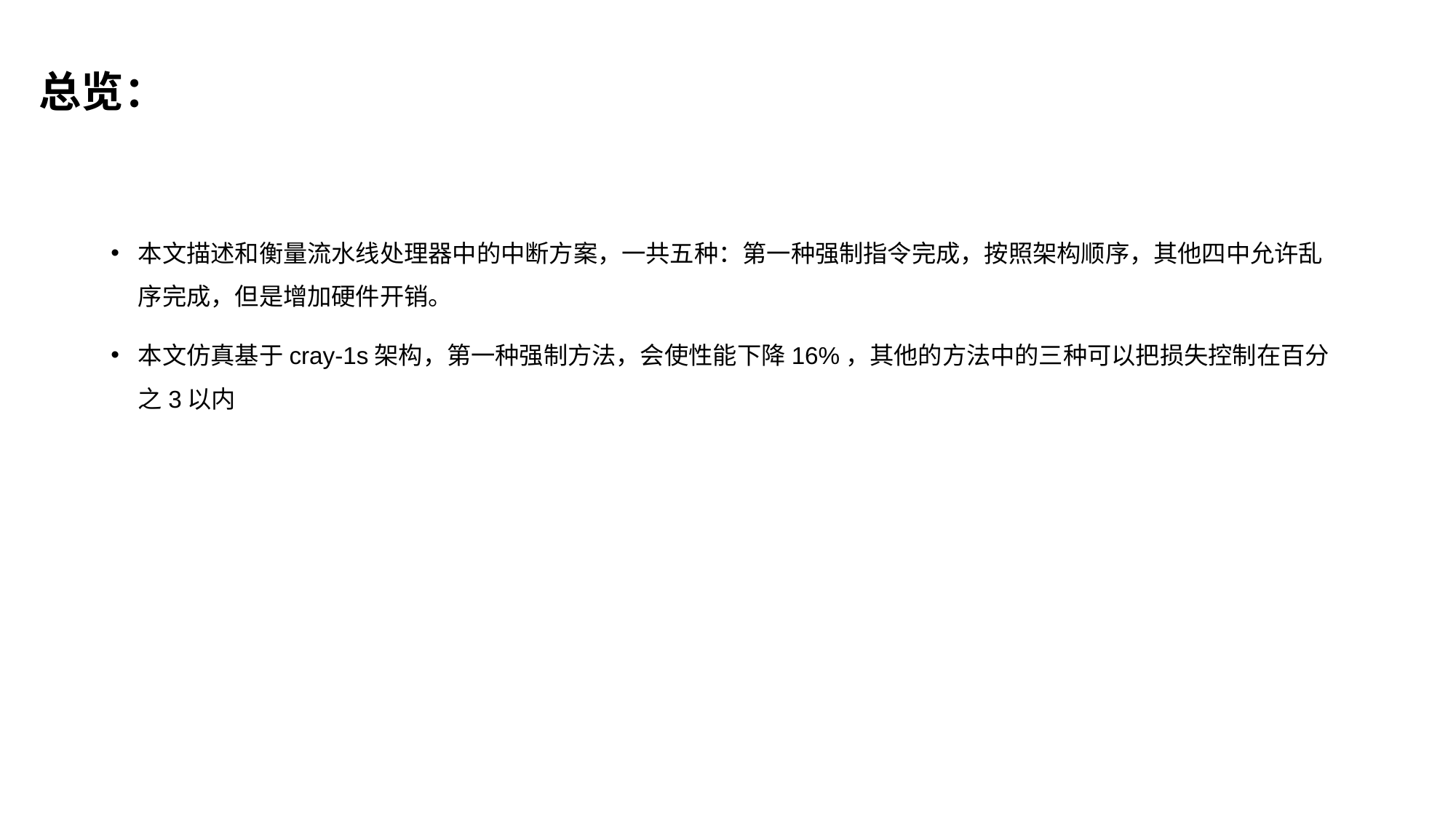

# 总览：
本文描述和衡量流水线处理器中的中断方案，一共五种：第一种强制指令完成，按照架构顺序，其他四中允许乱序完成，但是增加硬件开销。
本文仿真基于cray-1s架构，第一种强制方法，会使性能下降16%，其他的方法中的三种可以把损失控制在百分之3以内